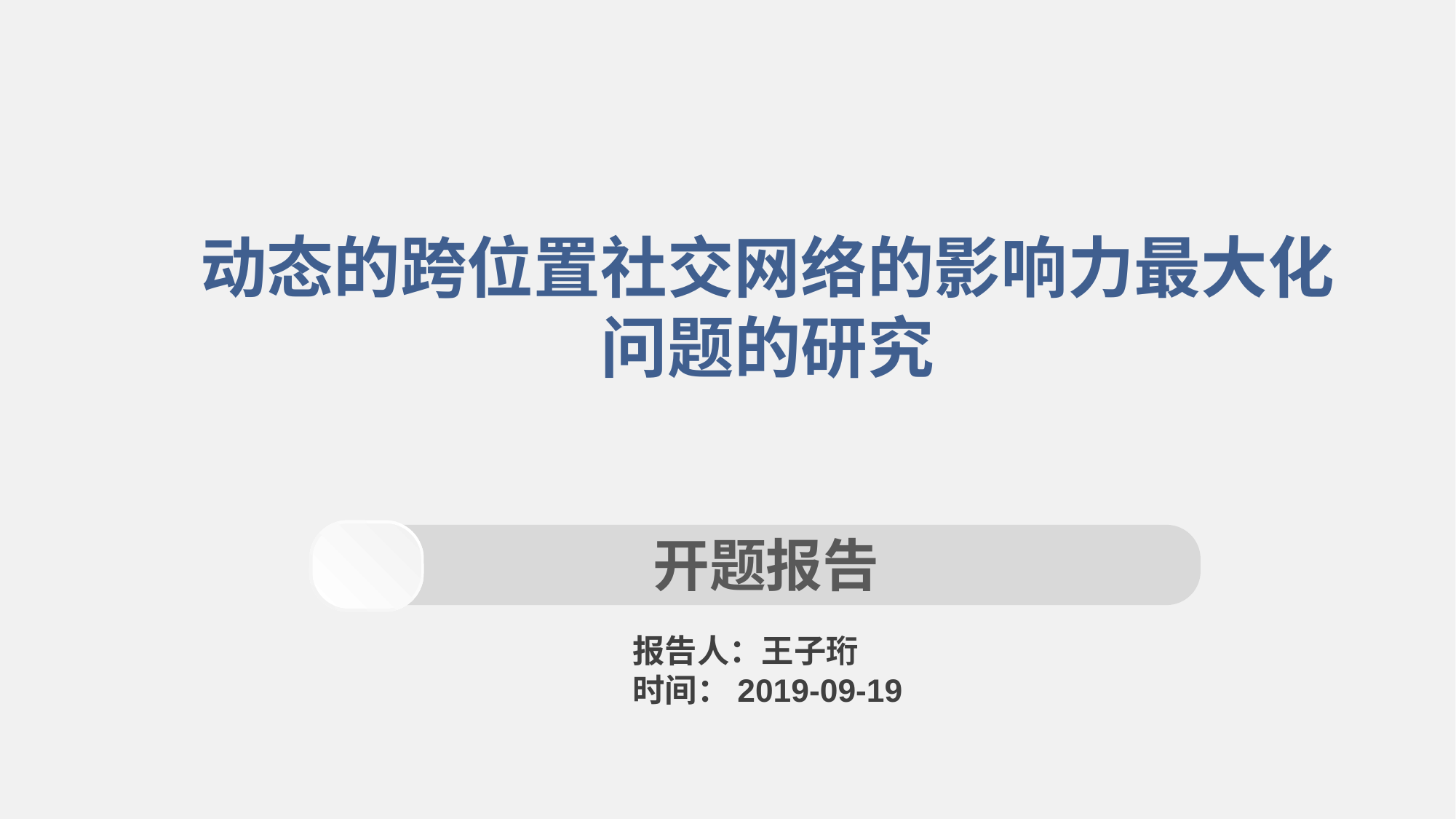

动态的跨位置社交网络的影响力最大化问题的研究

开题报告

报告人：王子珩
时间：2019-09-19